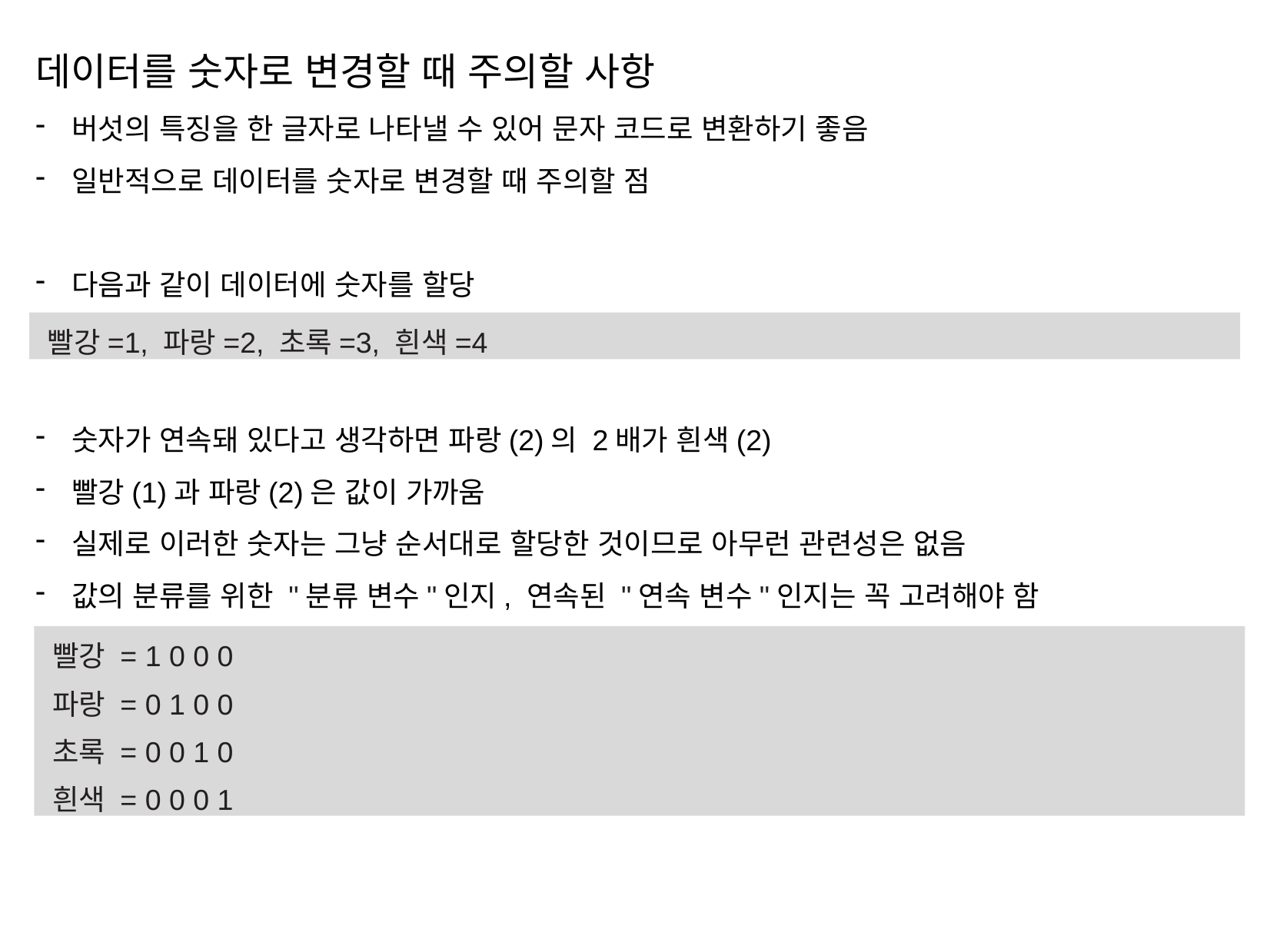

데이터를 숫자로 변경할 때 주의할 사항
버섯의 특징을 한 글자로 나타낼 수 있어 문자 코드로 변환하기 좋음
일반적으로 데이터를 숫자로 변경할 때 주의할 점

다음과 같이 데이터에 숫자를 할당

숫자가 연속돼 있다고 생각하면 파랑(2)의 2배가 흰색(2)
빨강(1)과 파랑(2)은 값이 가까움
실제로 이러한 숫자는 그냥 순서대로 할당한 것이므로 아무런 관련성은 없음
값의 분류를 위한 "분류 변수"인지, 연속된 "연속 변수"인지는 꼭 고려해야 함
빨강=1, 파랑=2, 초록=3, 흰색=4
빨강 = 1 0 0 0
파랑 = 0 1 0 0
초록 = 0 0 1 0
흰색 = 0 0 0 1